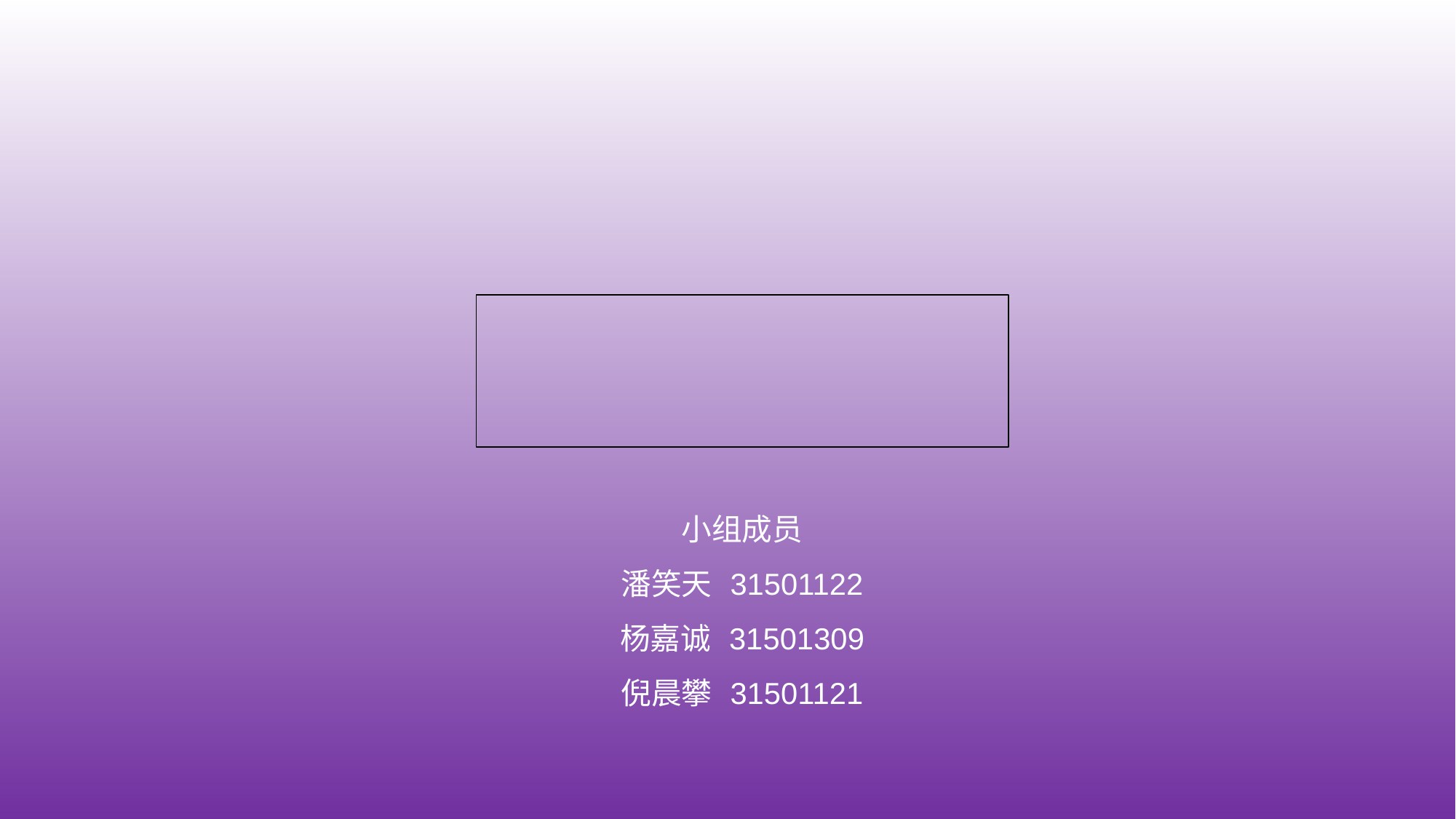

小组成员
潘笑天	31501122
杨嘉诚	31501309
倪晨攀	31501121